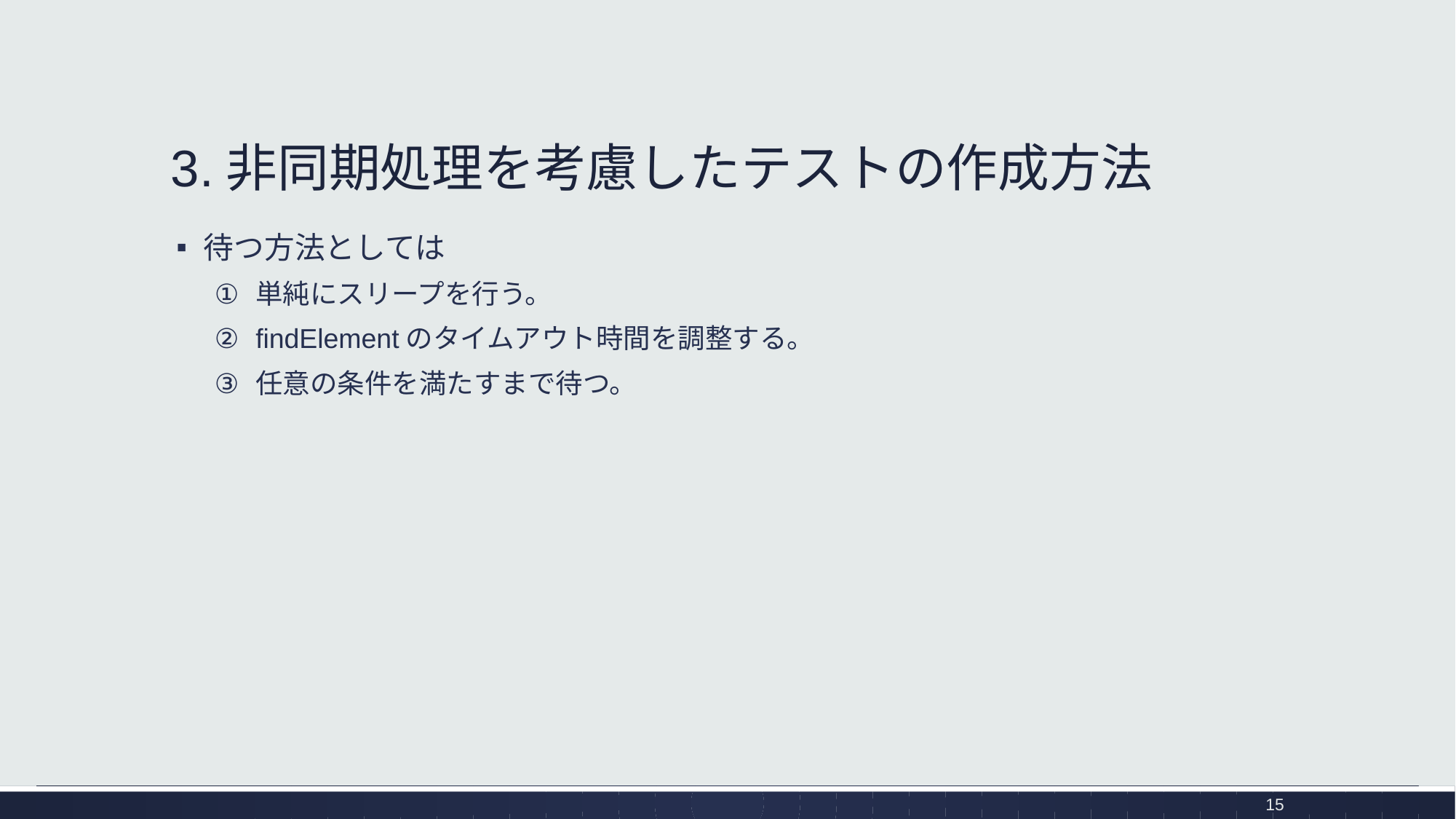

# 3.非同期処理を考慮したテストの作成方法
待つ方法としては
単純にスリープを行う。
findElementのタイムアウト時間を調整する。
任意の条件を満たすまで待つ。
15